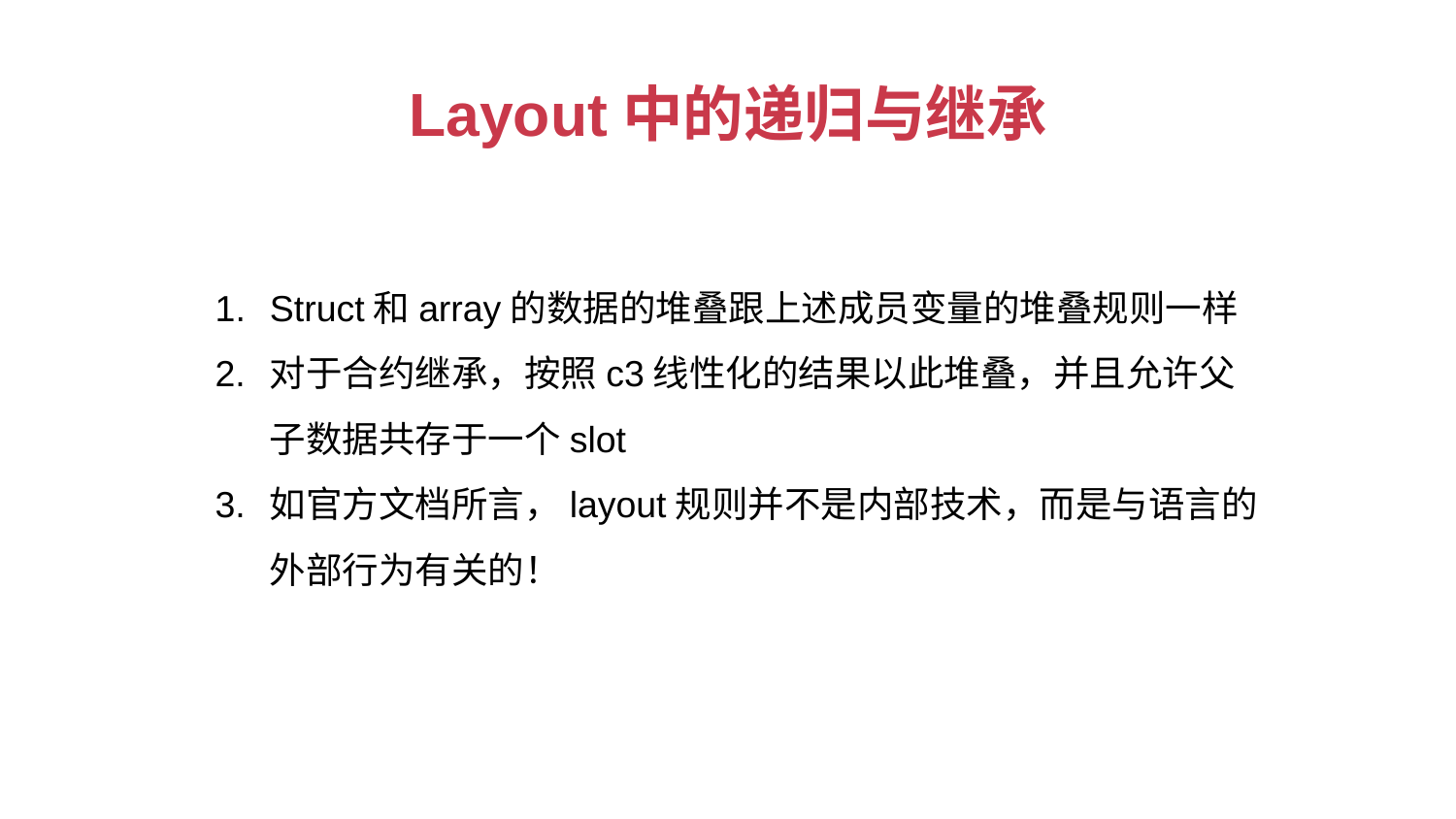

Layout中的递归与继承
Struct和array的数据的堆叠跟上述成员变量的堆叠规则一样
对于合约继承，按照c3线性化的结果以此堆叠，并且允许父子数据共存于一个slot
如官方文档所言，layout规则并不是内部技术，而是与语言的外部行为有关的！